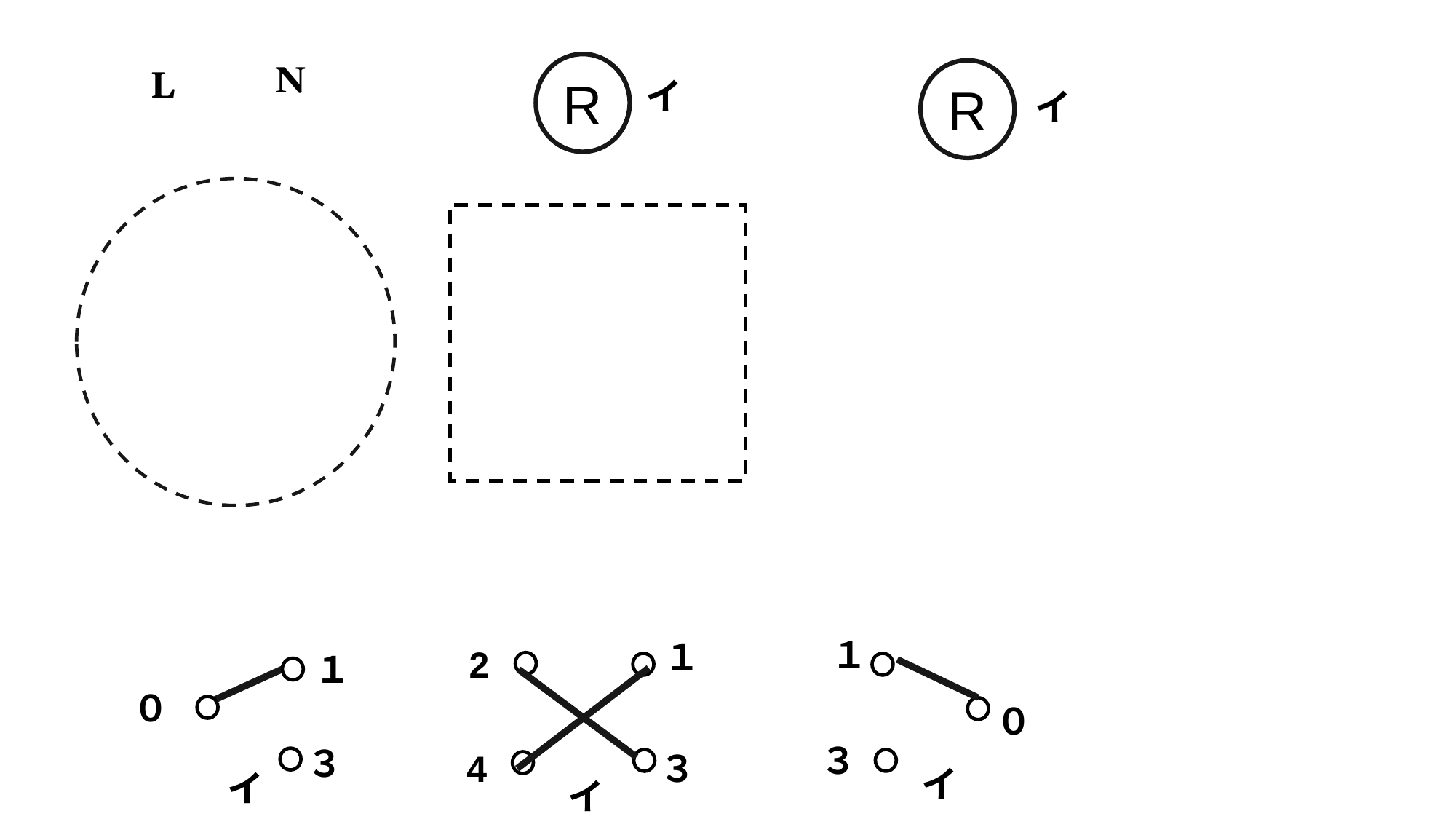

N
R
L
R
イ
イ

１
１
2
１

０
０

３
３
4
３

イ
イ
イ